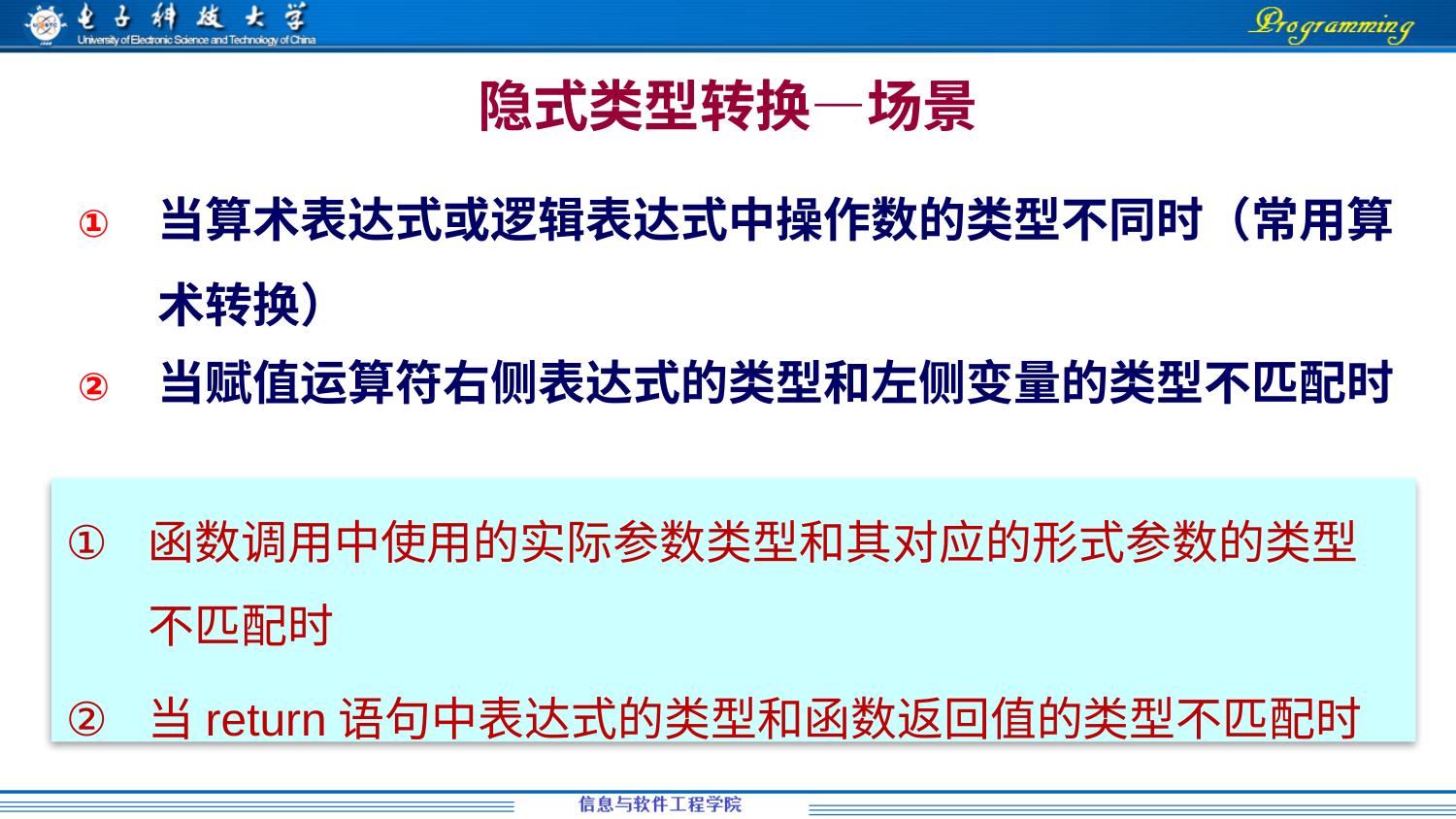

# 隐式类型转换—场景
当算术表达式或逻辑表达式中操作数的类型不同时（常用算术转换）
当赋值运算符右侧表达式的类型和左侧变量的类型不匹配时
函数调用中使用的实际参数类型和其对应的形式参数的类型不匹配时
当return语句中表达式的类型和函数返回值的类型不匹配时